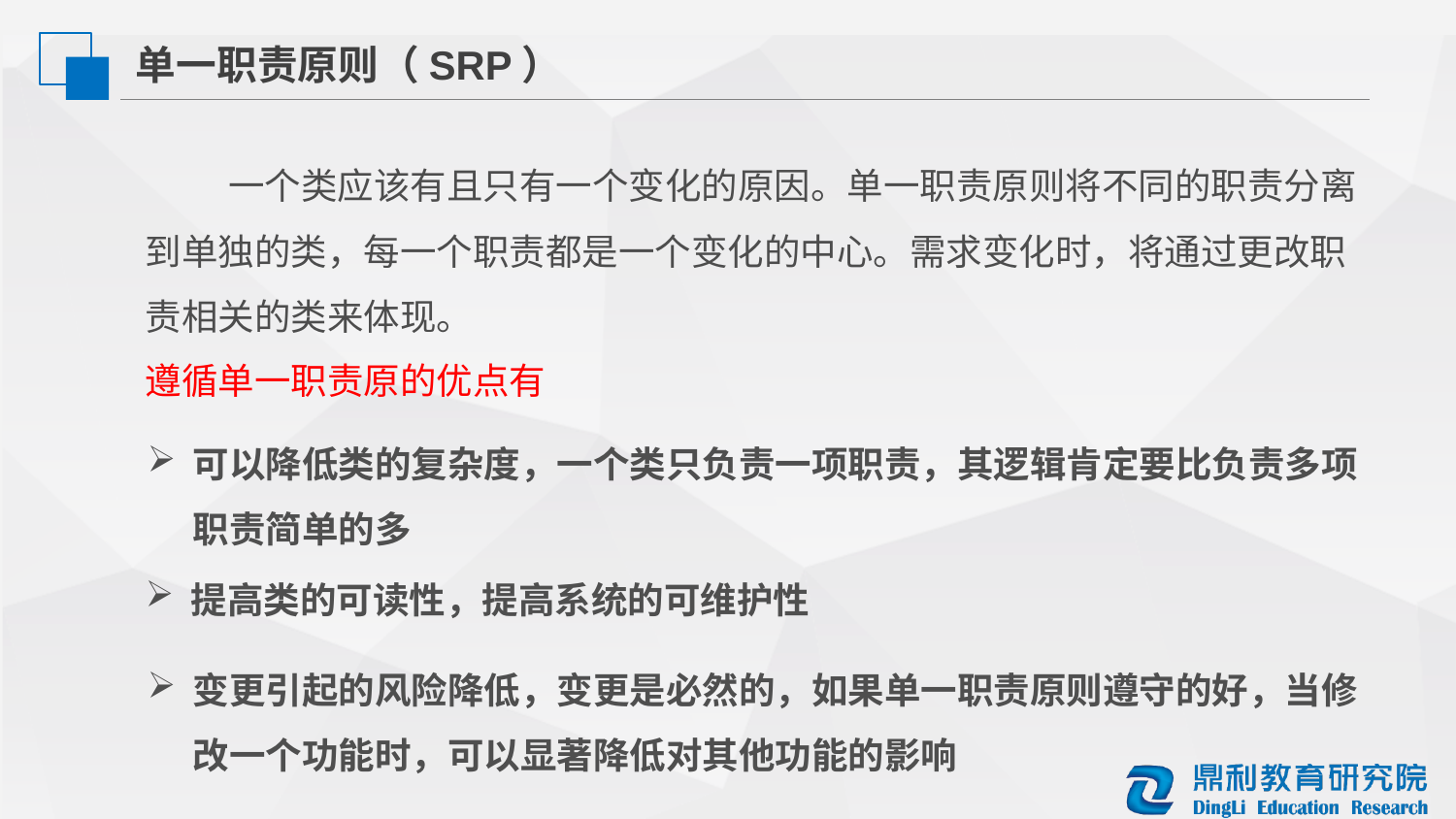

单一职责原则（SRP）
         一个类应该有且只有一个变化的原因。单一职责原则将不同的职责分离到单独的类，每一个职责都是一个变化的中心。需求变化时，将通过更改职责相关的类来体现。
遵循单一职责原的优点有
可以降低类的复杂度，一个类只负责一项职责，其逻辑肯定要比负责多项职责简单的多
提高类的可读性，提高系统的可维护性
变更引起的风险降低，变更是必然的，如果单一职责原则遵守的好，当修改一个功能时，可以显著降低对其他功能的影响